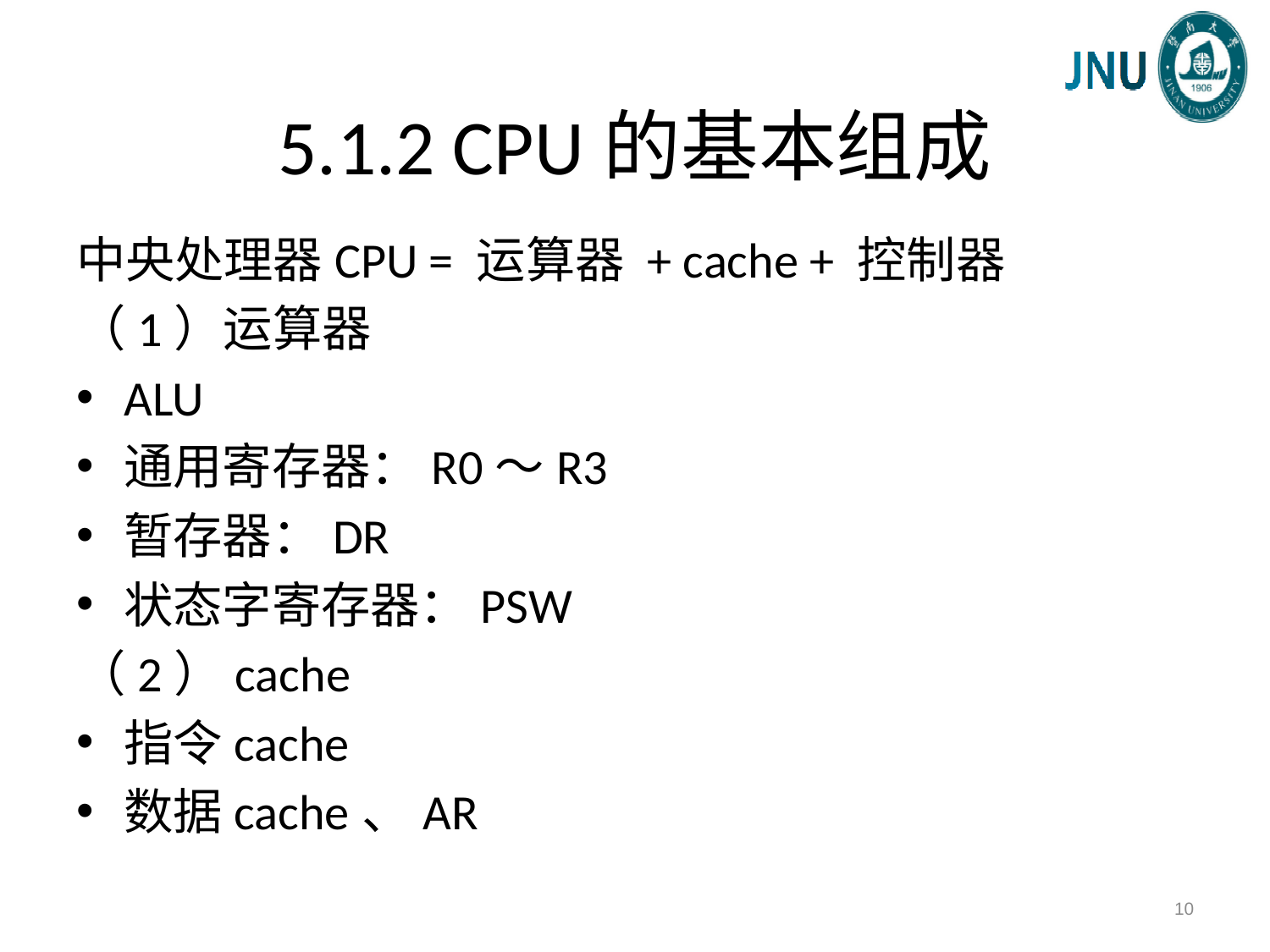

# 5.1.2 CPU的基本组成
中央处理器CPU = 运算器 + cache + 控制器
（1）运算器
ALU
通用寄存器：R0～R3
暂存器：DR
状态字寄存器：PSW
（2）cache
指令cache
数据cache、AR
10